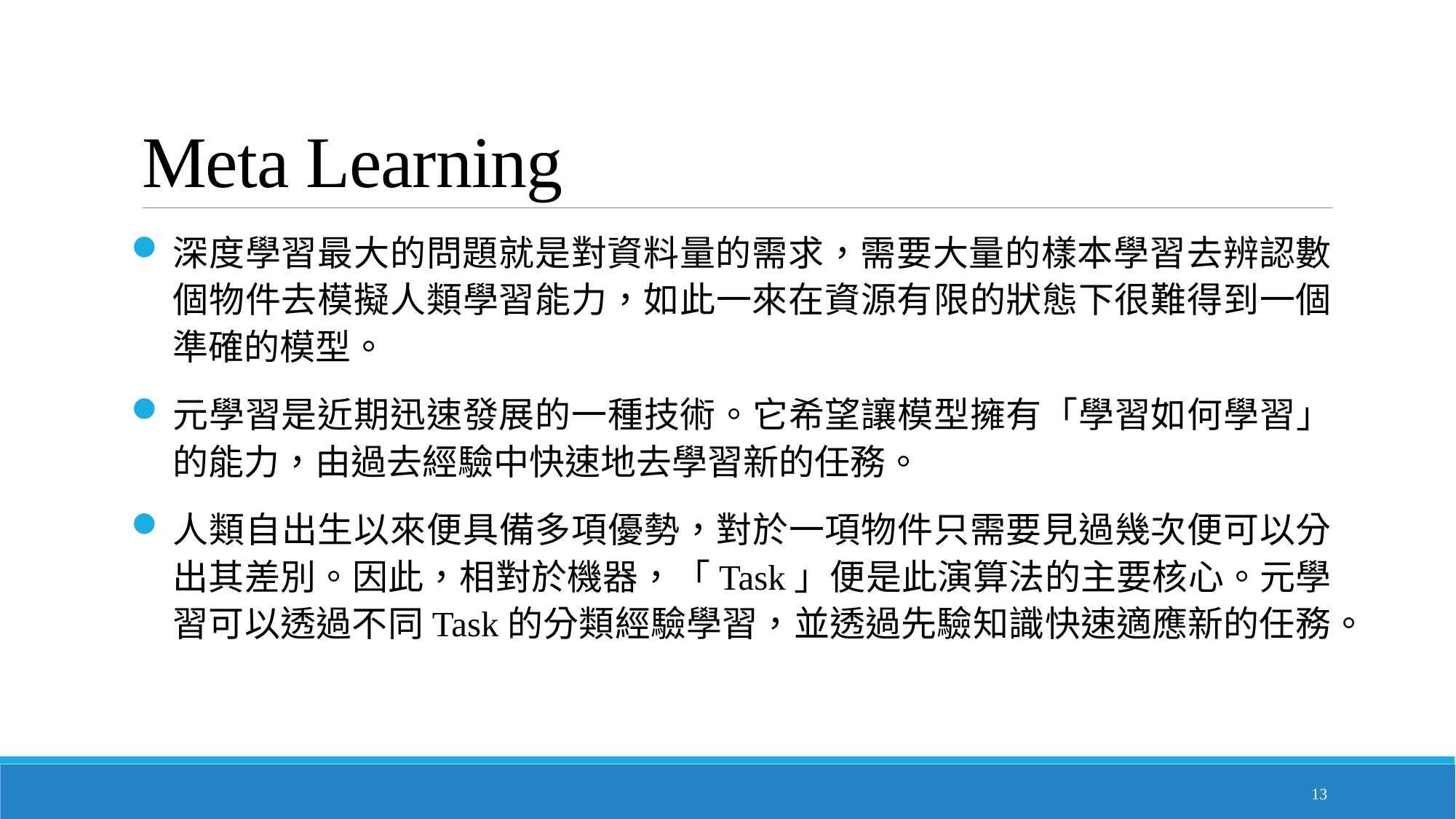

# Meta Learning
深度學習最大的問題就是對資料量的需求，需要大量的樣本學習去辨認數個物件去模擬人類學習能力，如此一來在資源有限的狀態下很難得到一個準確的模型。
元學習是近期迅速發展的一種技術。它希望讓模型擁有「學習如何學習」的能力，由過去經驗中快速地去學習新的任務。
人類自出生以來便具備多項優勢，對於一項物件只需要見過幾次便可以分出其差別。因此，相對於機器，「Task」便是此演算法的主要核心。元學習可以透過不同Task的分類經驗學習，並透過先驗知識快速適應新的任務。
13